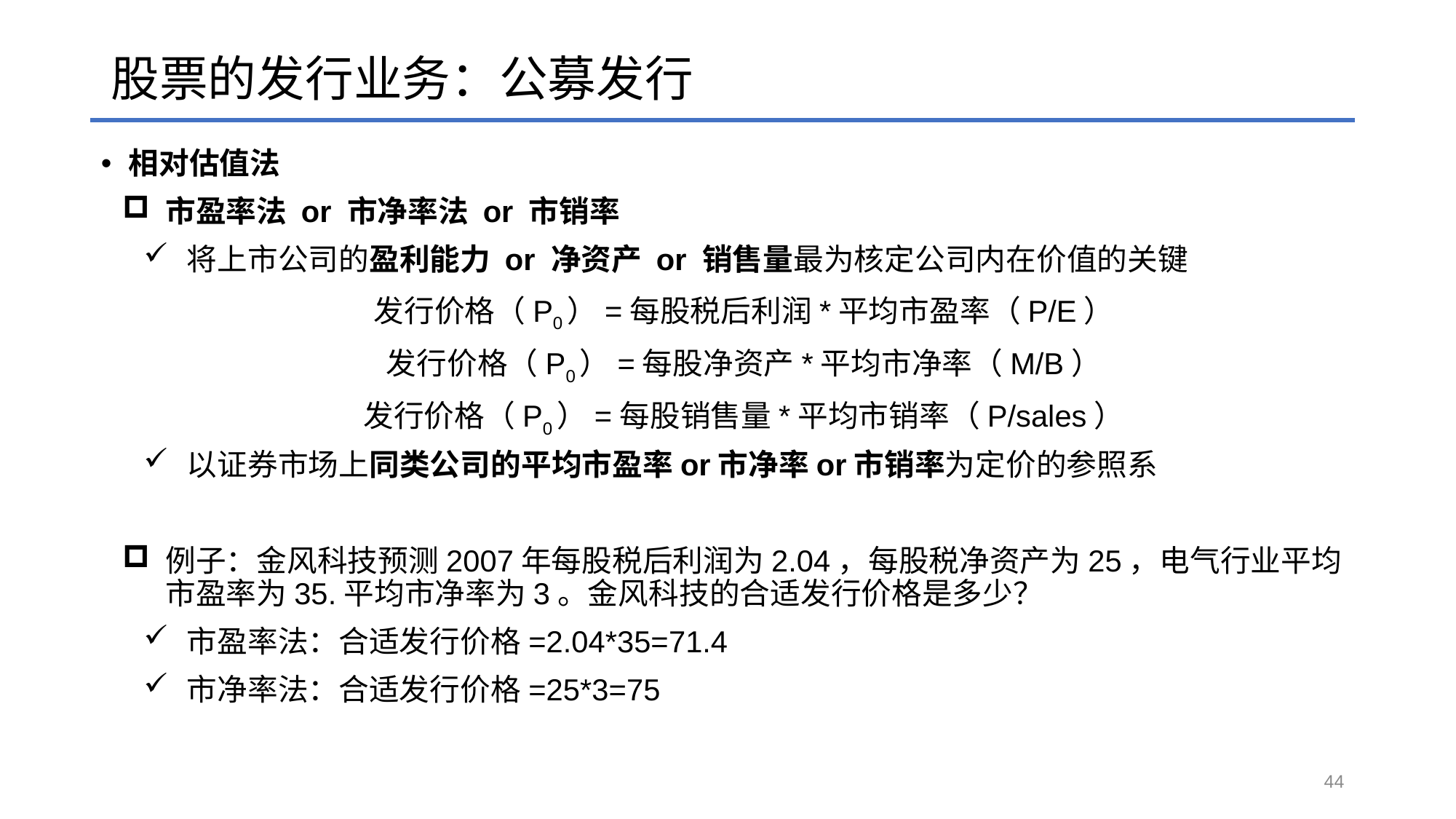

# 股票的发行业务：公募发行
相对估值法
市盈率法 or 市净率法 or 市销率
将上市公司的盈利能力 or 净资产 or 销售量最为核定公司内在价值的关键
发行价格（P0）=每股税后利润*平均市盈率（P/E）
发行价格（P0）=每股净资产*平均市净率（M/B）
发行价格（P0）=每股销售量*平均市销率（P/sales）
以证券市场上同类公司的平均市盈率or市净率or市销率为定价的参照系

例子：金风科技预测2007年每股税后利润为2.04，每股税净资产为25，电气行业平均市盈率为35.平均市净率为3。金风科技的合适发行价格是多少？
市盈率法：合适发行价格=2.04*35=71.4
市净率法：合适发行价格=25*3=75
44